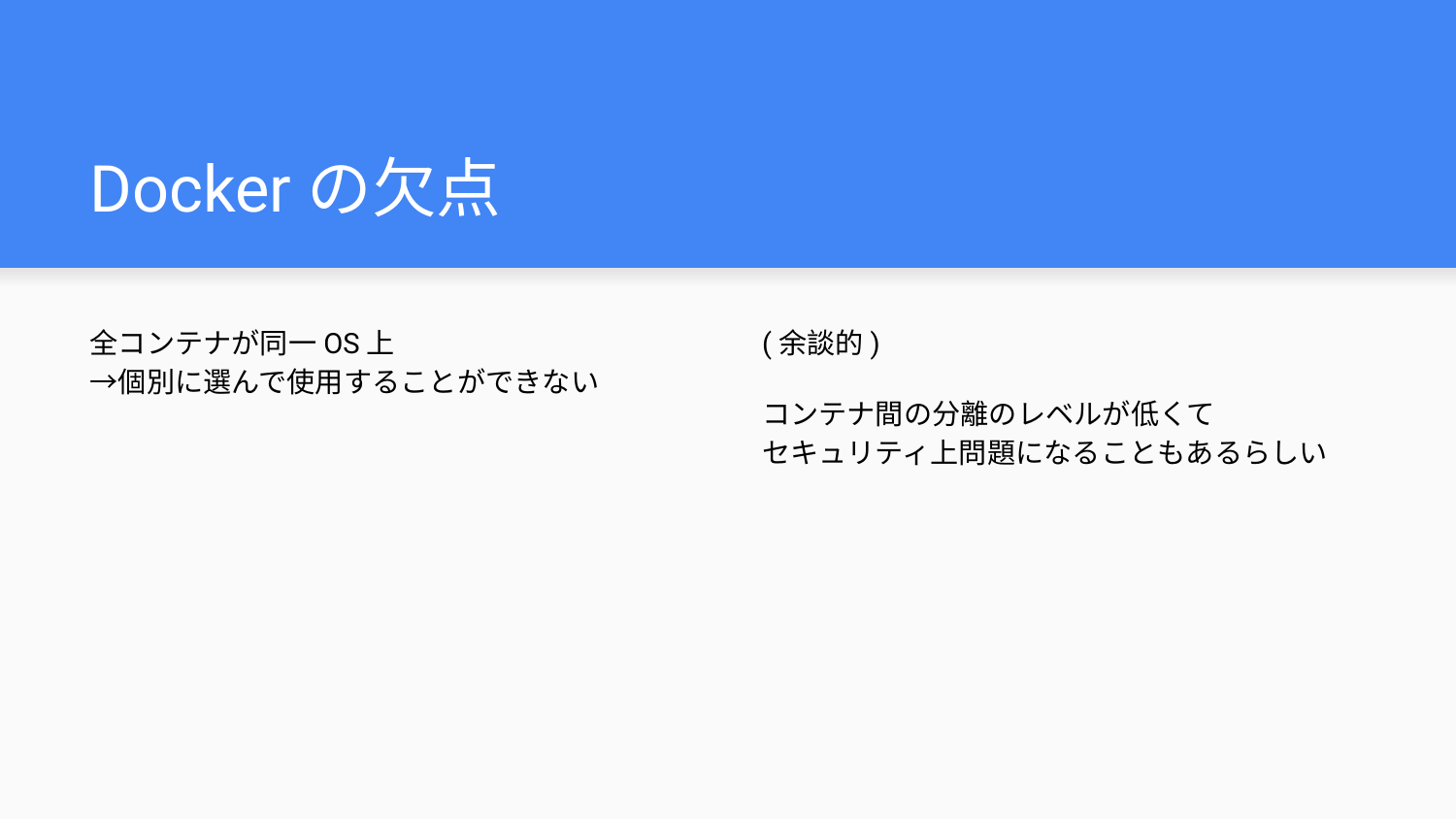

# Dockerの欠点
全コンテナが同一OS上
→個別に選んで使用することができない
(余談的)
コンテナ間の分離のレベルが低くて
セキュリティ上問題になることもあるらしい